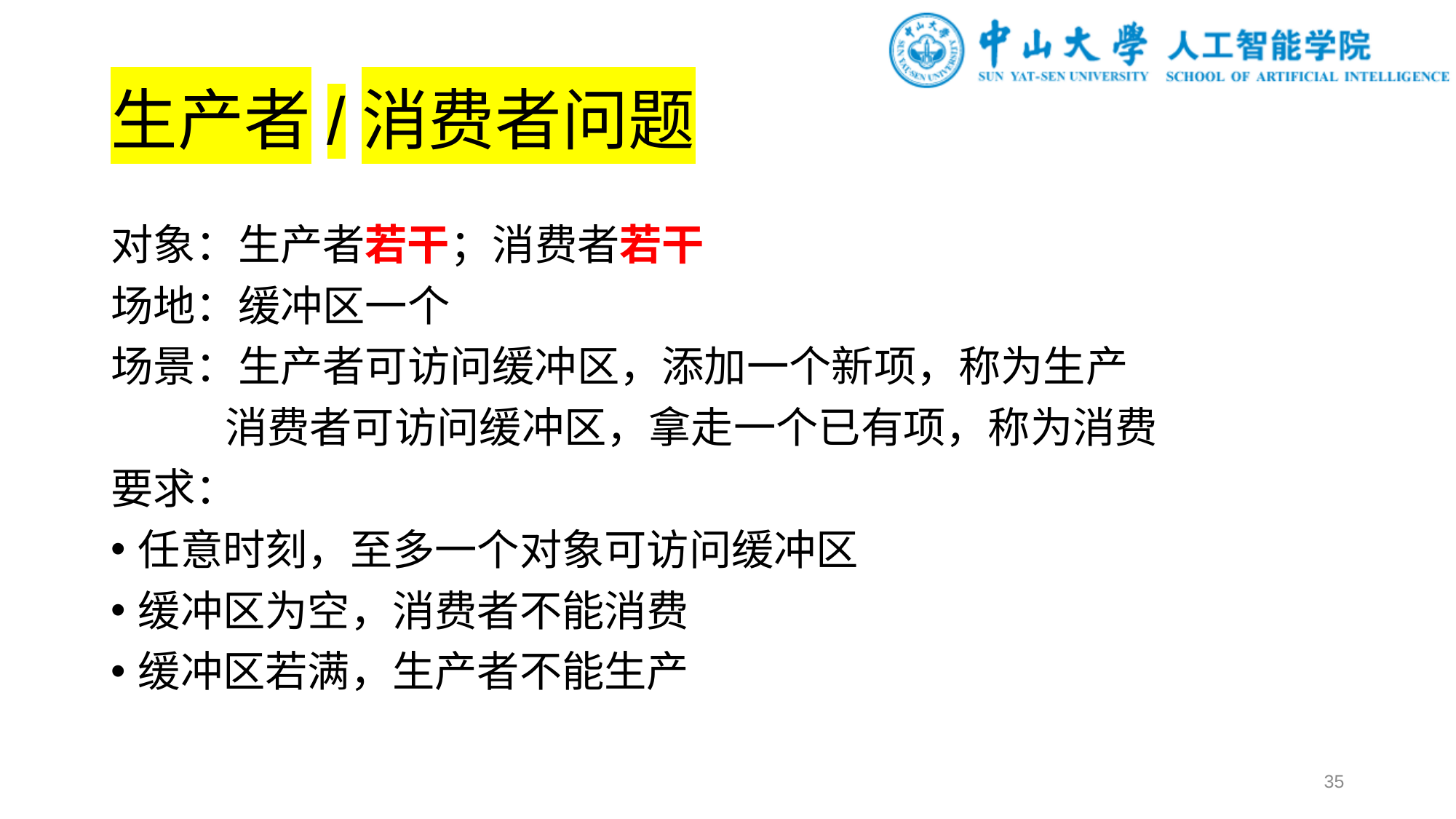

# 生产者/消费者问题
对象：生产者若干；消费者若干
场地：缓冲区一个
场景：生产者可访问缓冲区，添加一个新项，称为生产
           消费者可访问缓冲区，拿走一个已有项，称为消费
要求：
任意时刻，至多一个对象可访问缓冲区
缓冲区为空，消费者不能消费
缓冲区若满，生产者不能生产

35